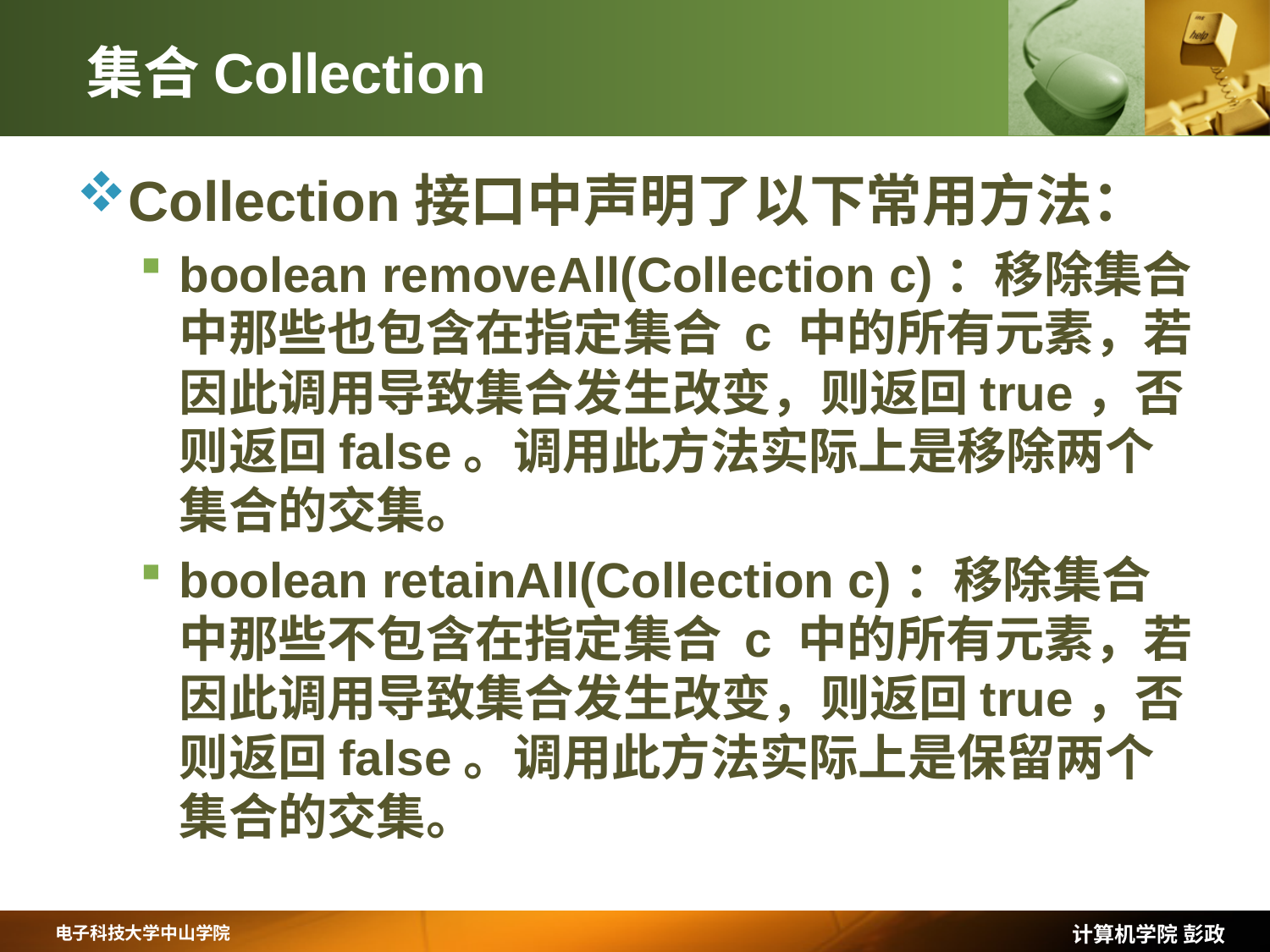

# 集合Collection
Collection接口中声明了以下常用方法：
boolean removeAll(Collection c)：移除集合中那些也包含在指定集合 c 中的所有元素，若因此调用导致集合发生改变，则返回true，否则返回false。调用此方法实际上是移除两个集合的交集。
boolean retainAll(Collection c)：移除集合中那些不包含在指定集合 c 中的所有元素，若因此调用导致集合发生改变，则返回true，否则返回false。调用此方法实际上是保留两个集合的交集。
计算机学院 彭政
电子科技大学中山学院